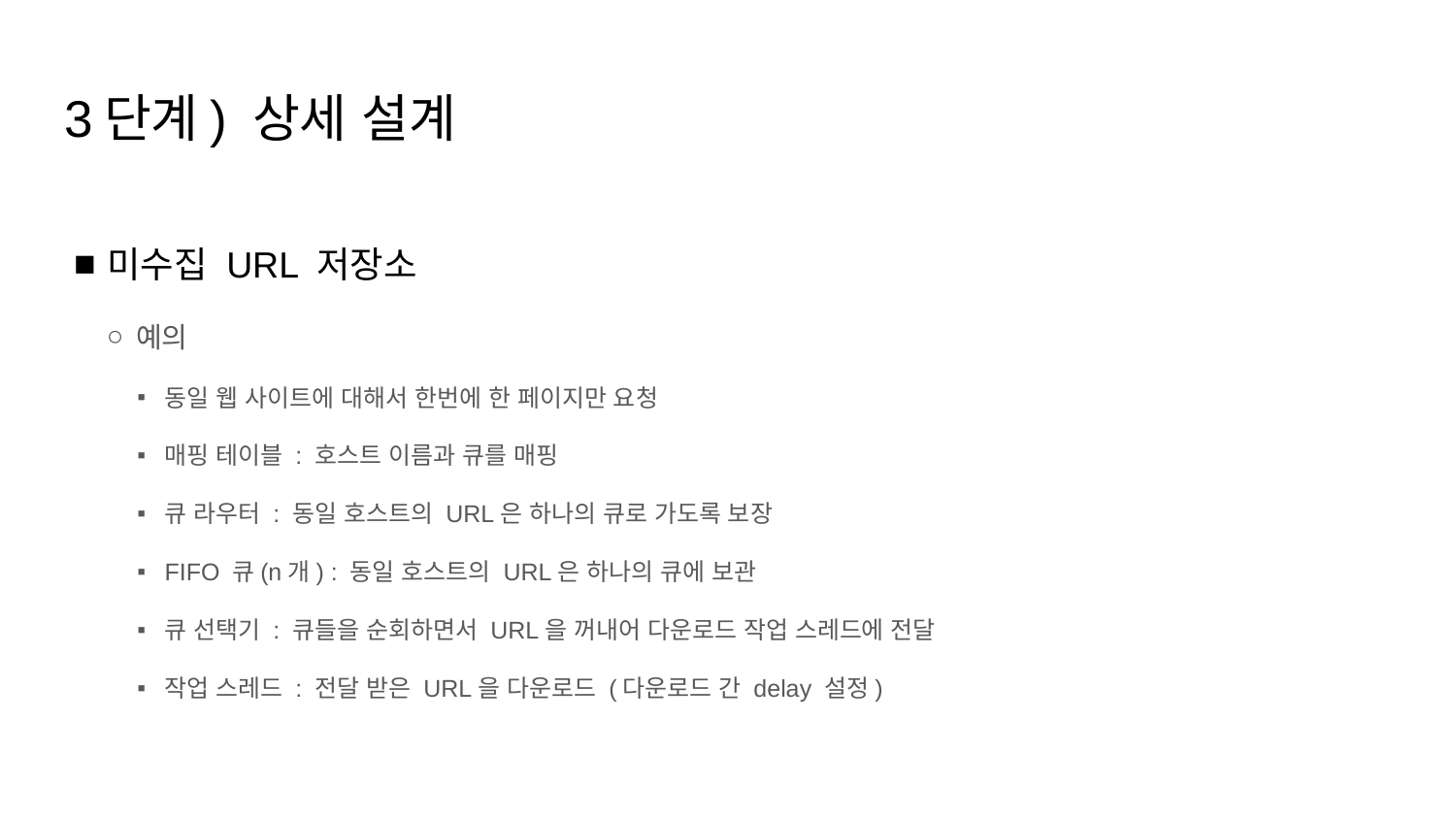

# 3단계) 상세 설계
미수집 URL 저장소
예의
동일 웹 사이트에 대해서 한번에 한 페이지만 요청
매핑 테이블 : 호스트 이름과 큐를 매핑
큐 라우터 : 동일 호스트의 URL은 하나의 큐로 가도록 보장
FIFO 큐(n개) : 동일 호스트의 URL은 하나의 큐에 보관
큐 선택기 : 큐들을 순회하면서 URL을 꺼내어 다운로드 작업 스레드에 전달
작업 스레드 : 전달 받은 URL을 다운로드 (다운로드 간 delay 설정)